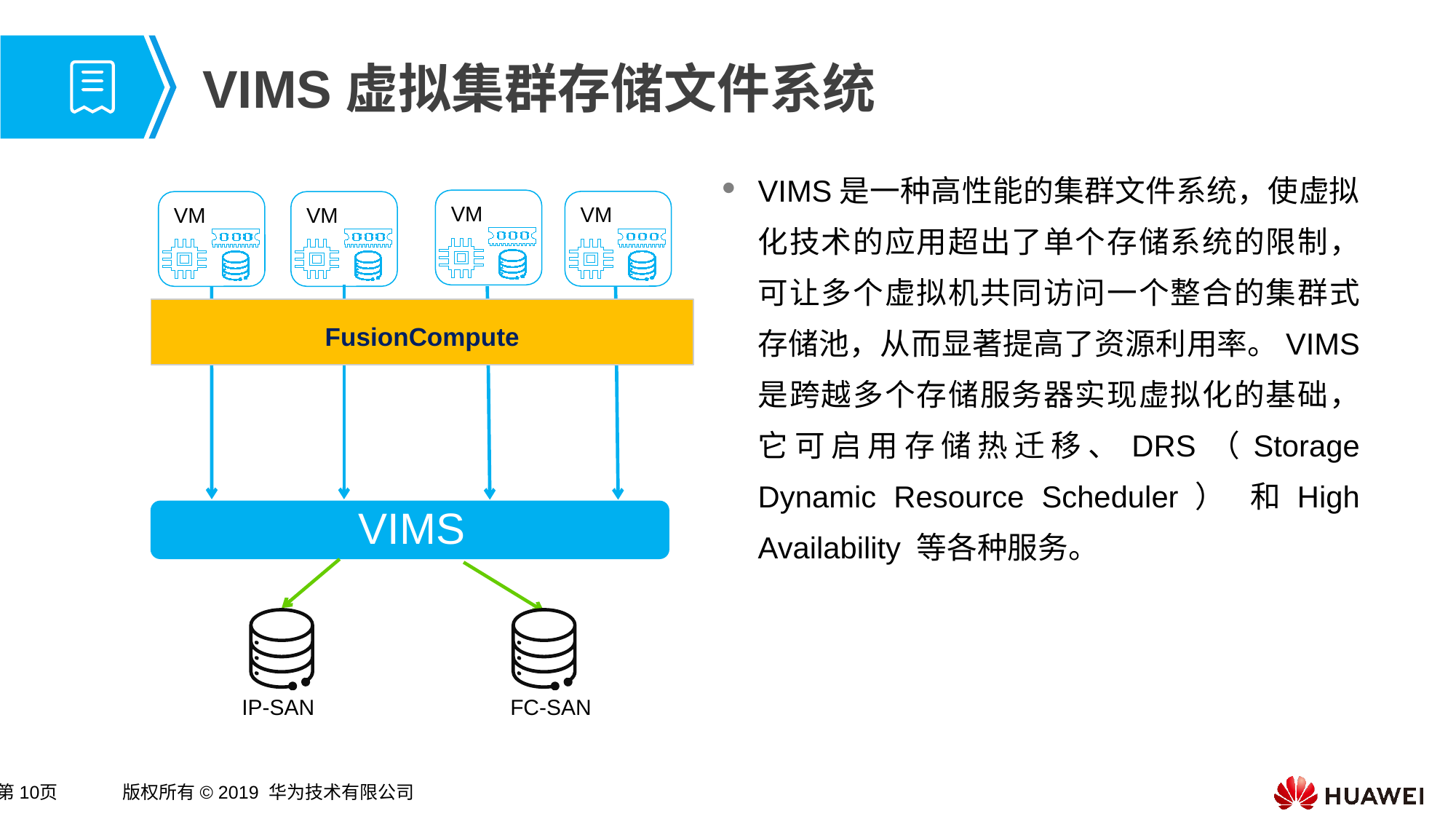

# VIMS虚拟集群存储文件系统
VIMS是一种高性能的集群文件系统，使虚拟化技术的应用超出了单个存储系统的限制，可让多个虚拟机共同访问一个整合的集群式存储池，从而显著提高了资源利用率。VIMS 是跨越多个存储服务器实现虚拟化的基础，它可启用存储热迁移、DRS（Storage Dynamic Resource Scheduler） 和High Availability 等各种服务。
VM

VM

VM

VM

FusionCompute
VIMS

IP-SAN
FC-SAN